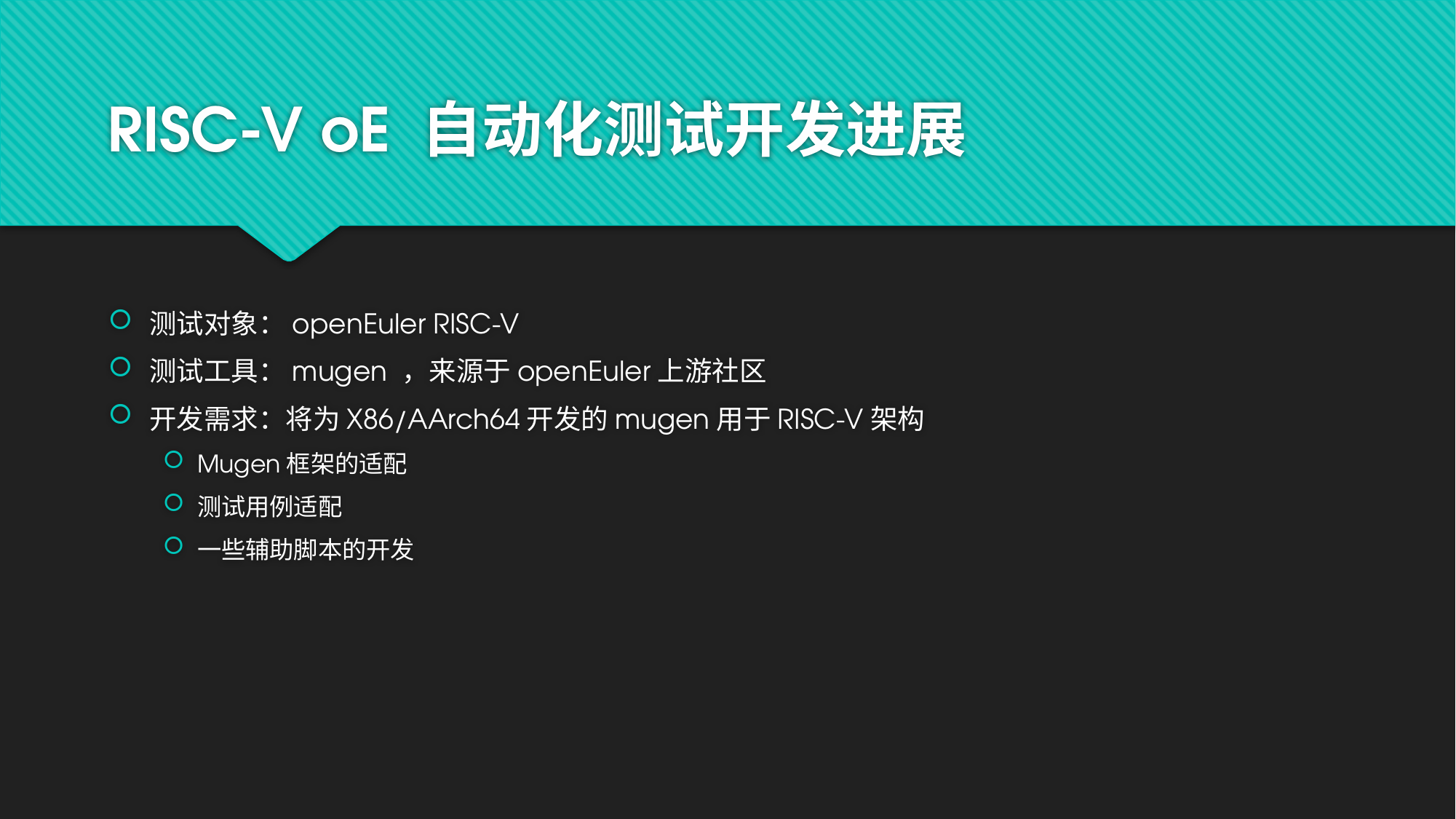

# RISC-V oE 自动化测试开发进展
测试对象：openEuler RISC-V
测试工具：mugen ，来源于openEuler上游社区
开发需求：将为X86/AArch64开发的mugen用于RISC-V架构
Mugen框架的适配
测试用例适配
一些辅助脚本的开发